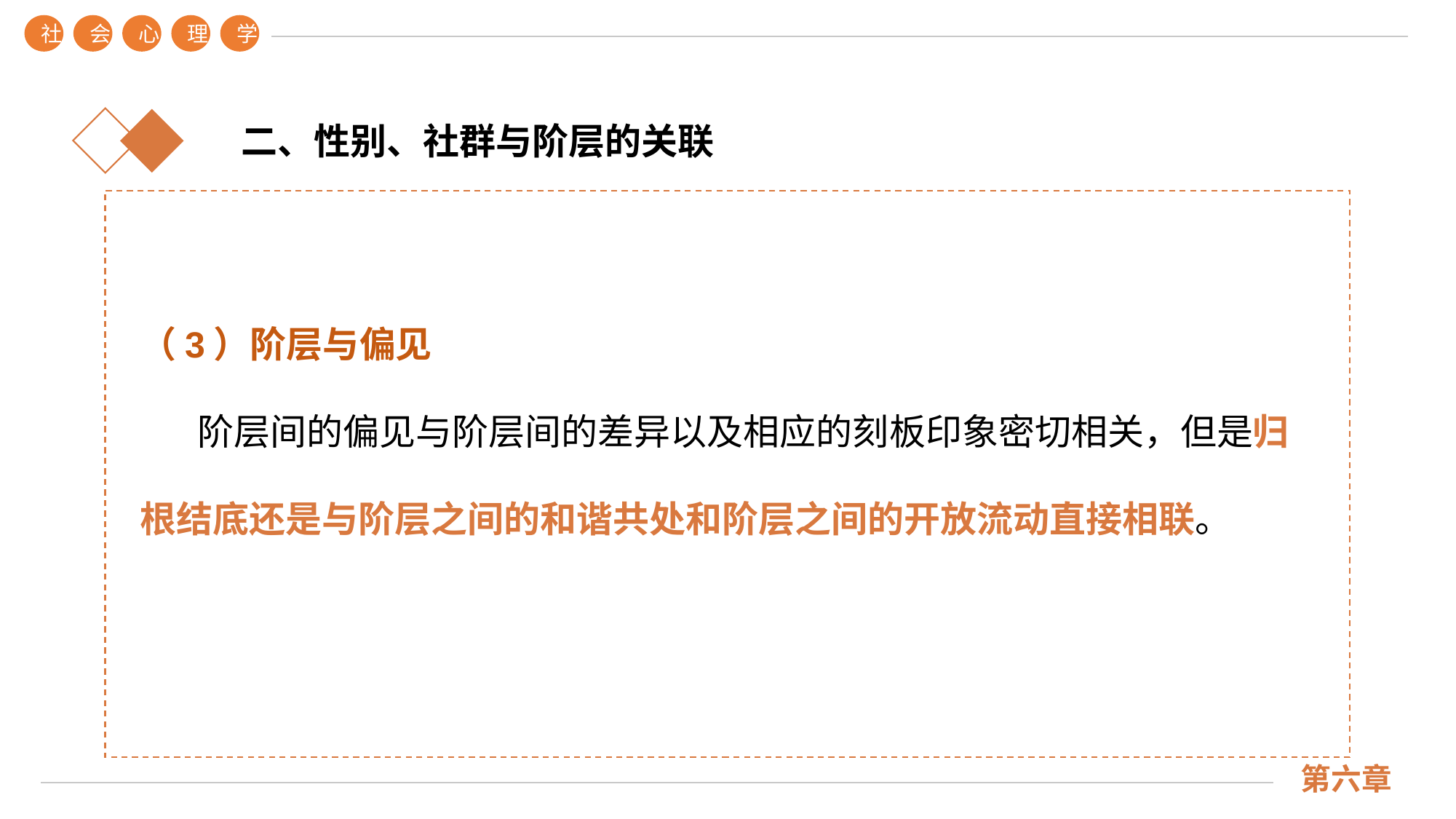

二、性别、社群与阶层的关联

（3）阶层与偏见
      阶层间的偏见与阶层间的差异以及相应的刻板印象密切相关，但是归根结底还是与阶层之间的和谐共处和阶层之间的开放流动直接相联。